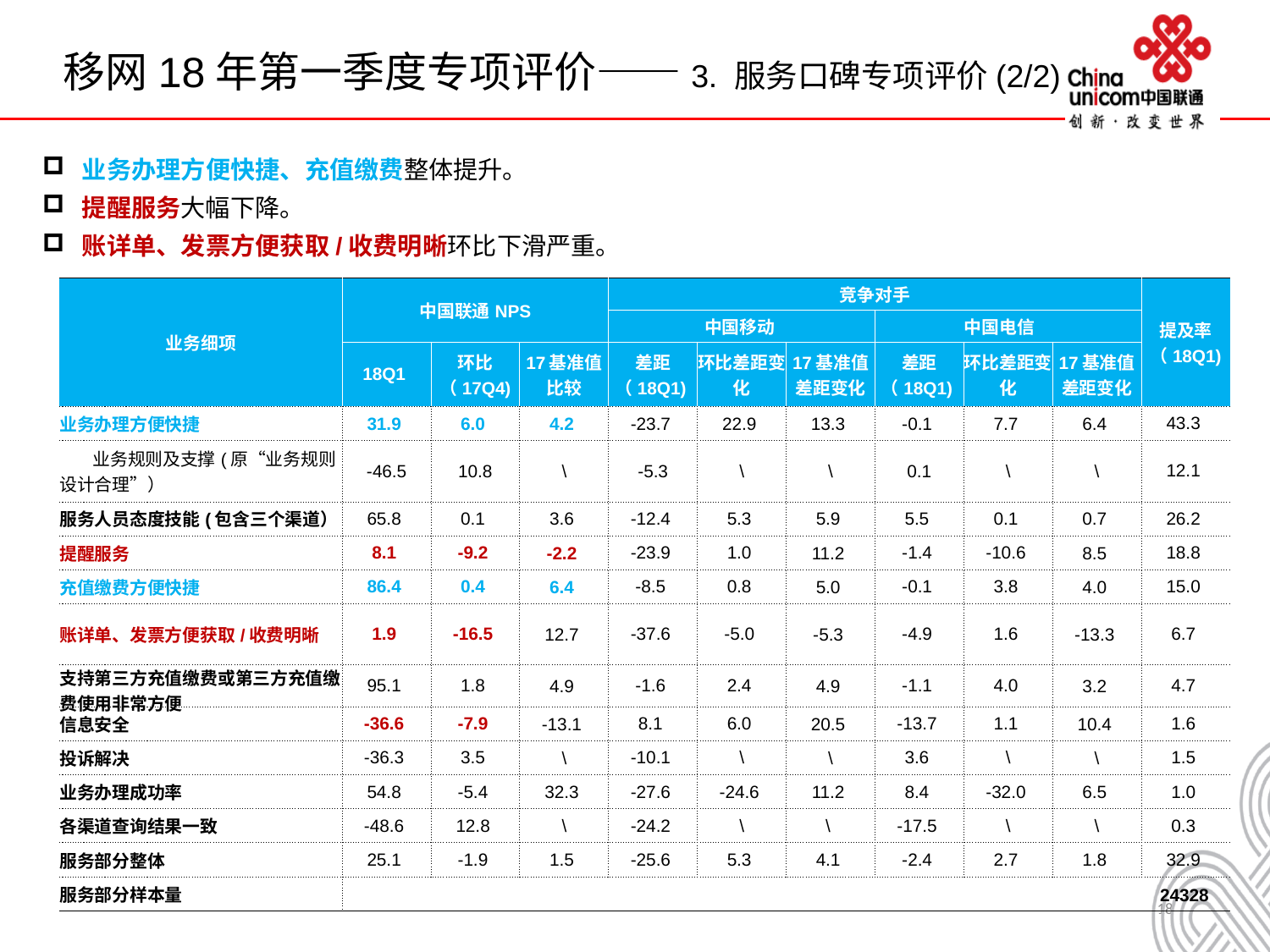

# 移网18年第一季度专项评价——3. 服务口碑专项评价(2/2)
业务办理方便快捷、充值缴费整体提升。
提醒服务大幅下降。
账详单、发票方便获取/收费明晰环比下滑严重。
| 业务细项 | 中国联通NPS |  |  | 竞争对手 |  |  |  |  |  | 提及率（18Q1) |
| --- | --- | --- | --- | --- | --- | --- | --- | --- | --- | --- |
|  |  |  |  | 中国移动 |  |  | 中国电信 |  |  |  |
|  | 18Q1 | 环比 （17Q4) | 17基准值比较 | 差距（18Q1) | 环比差距变化 | 17基准值差距变化 | 差距（18Q1) | 环比差距变化 | 17基准值差距变化 |  |
| 业务办理方便快捷 | 31.9 | 6.0 | 4.2 | -23.7 | 22.9 | 13.3 | -0.1 | 7.7 | 6.4 | 43.3 |
| 业务规则及支撑(原“业务规则设计合理”） | -46.5 | 10.8 | \ | -5.3 | \ | \ | 0.1 | \ | \ | 12.1 |
| 服务人员态度技能(包含三个渠道） | 65.8 | 0.1 | 3.6 | -12.4 | 5.3 | 5.9 | 5.5 | 0.1 | 0.7 | 26.2 |
| 提醒服务 | 8.1 | -9.2 | -2.2 | -23.9 | 1.0 | 11.2 | -1.4 | -10.6 | 8.5 | 18.8 |
| 充值缴费方便快捷 | 86.4 | 0.4 | 6.4 | -8.5 | 0.8 | 5.0 | -0.1 | 3.8 | 4.0 | 15.0 |
| 账详单、发票方便获取/收费明晰 | 1.9 | -16.5 | 12.7 | -37.6 | -5.0 | -5.3 | -4.9 | 1.6 | -13.3 | 6.7 |
| 支持第三方充值缴费或第三方充值缴费使用非常方便 | 95.1 | 1.8 | 4.9 | -1.6 | 2.4 | 4.9 | -1.1 | 4.0 | 3.2 | 4.7 |
| 信息安全 | -36.6 | -7.9 | -13.1 | 8.1 | 6.0 | 20.5 | -13.7 | 1.1 | 10.4 | 1.6 |
| 投诉解决 | -36.3 | 3.5 | \ | -10.1 | \ | \ | 3.6 | \ | \ | 1.5 |
| 业务办理成功率 | 54.8 | -5.4 | 32.3 | -27.6 | -24.6 | 11.2 | 8.4 | -32.0 | 6.5 | 1.0 |
| 各渠道查询结果一致 | -48.6 | 12.8 | \ | -24.2 | \ | \ | -17.5 | \ | \ | 0.3 |
| 服务部分整体 | 25.1 | -1.9 | 1.5 | -25.6 | 5.3 | 4.1 | -2.4 | 2.7 | 1.8 | 32.9 |
| 服务部分样本量 | 24328 |  |  |  |  |  |  |  |  |  |